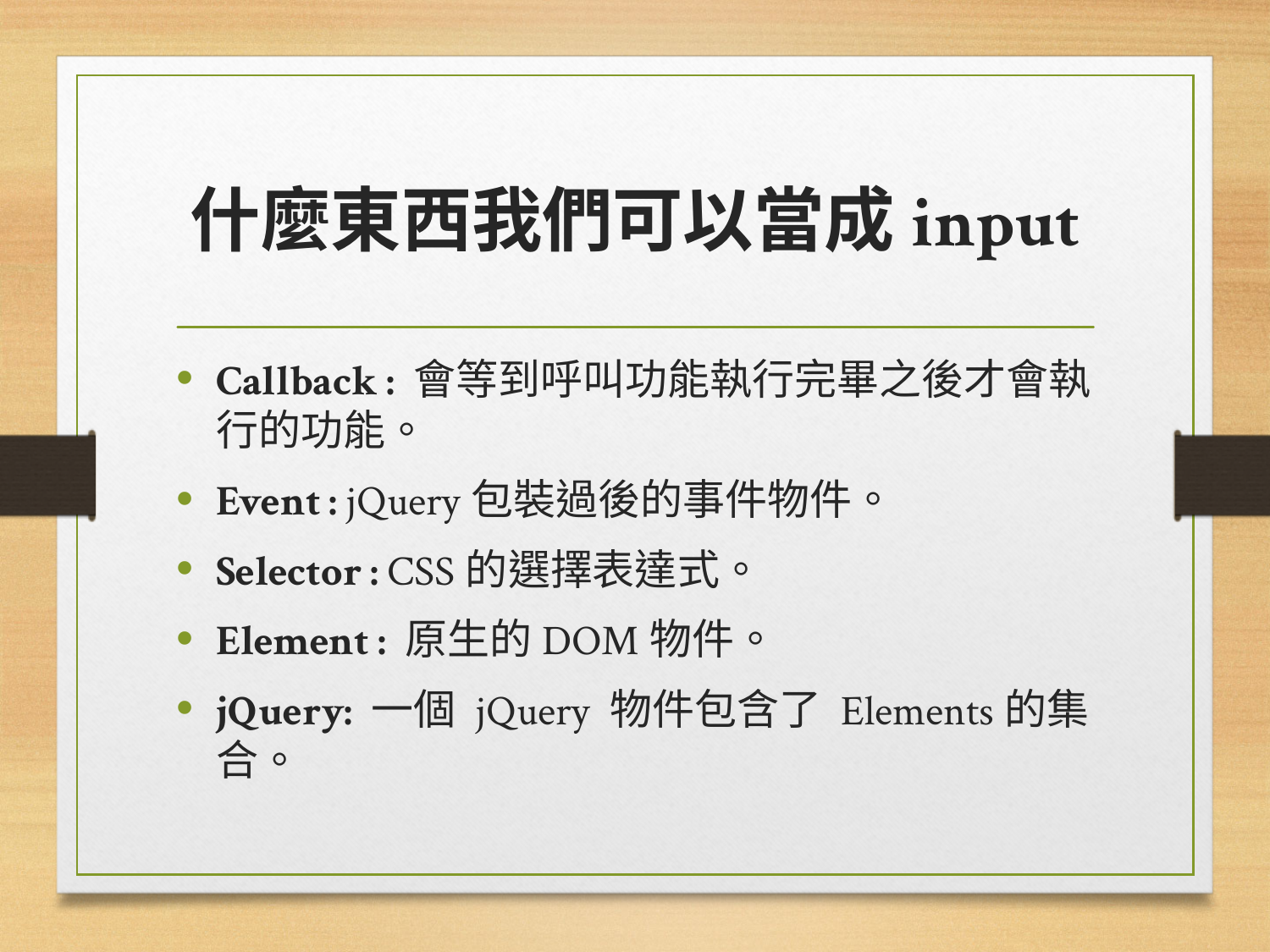

# 什麼東西我們可以當成input
Callback : 會等到呼叫功能執行完畢之後才會執行的功能。
Event : jQuery包裝過後的事件物件。
Selector : CSS的選擇表達式。
Element : 原生的DOM物件。
jQuery: 一個 jQuery 物件包含了 Elements的集合。